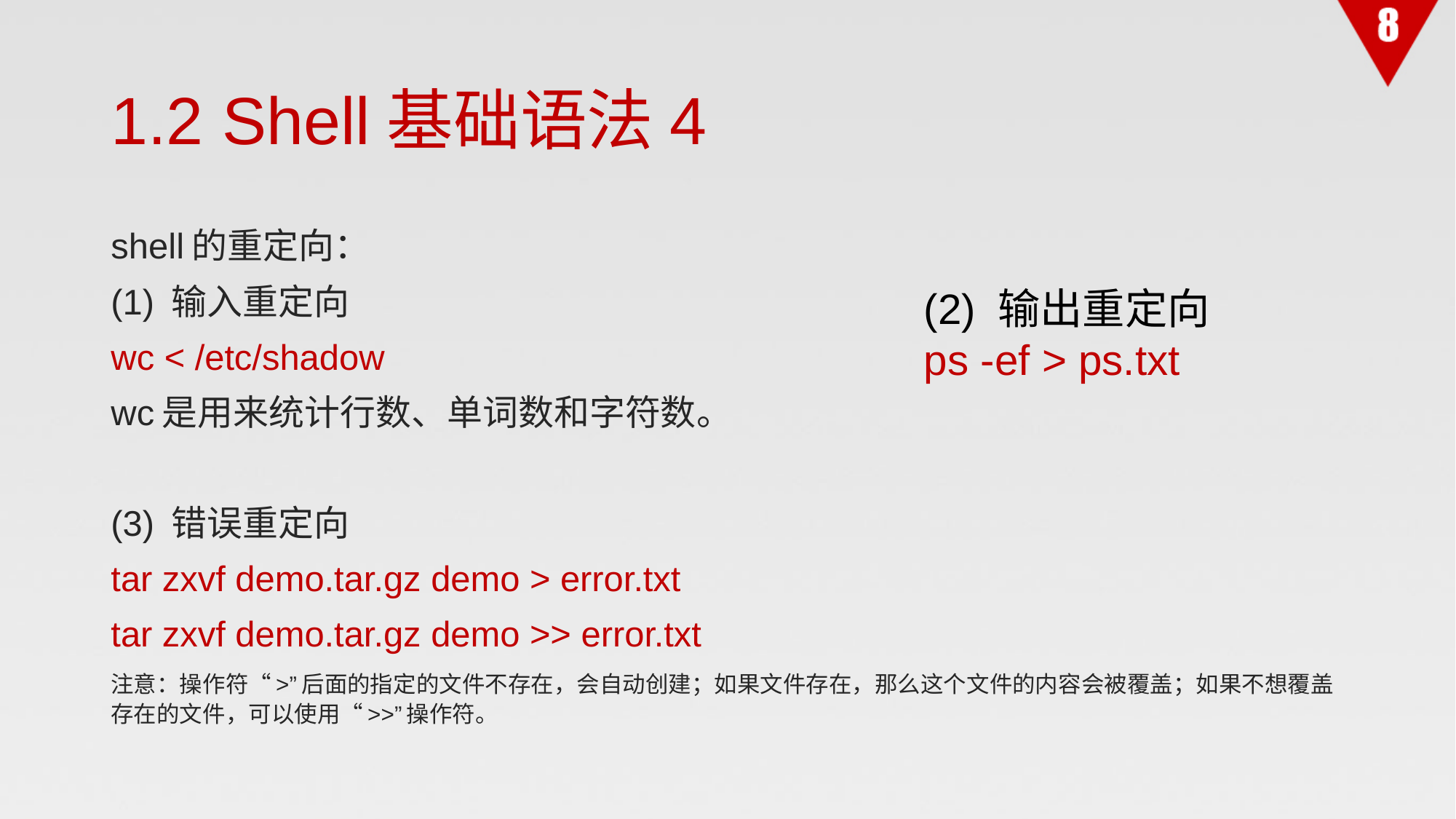

# 1.2 Shell基础语法4
shell的重定向：
(1) 输入重定向
wc < /etc/shadow
wc是用来统计行数、单词数和字符数。

(3) 错误重定向
tar zxvf demo.tar.gz demo > error.txt
tar zxvf demo.tar.gz demo >> error.txt
注意：操作符“>”后面的指定的文件不存在，会自动创建；如果文件存在，那么这个文件的内容会被覆盖；如果不想覆盖存在的文件，可以使用“>>”操作符。
(2) 输出重定向
ps -ef > ps.txt